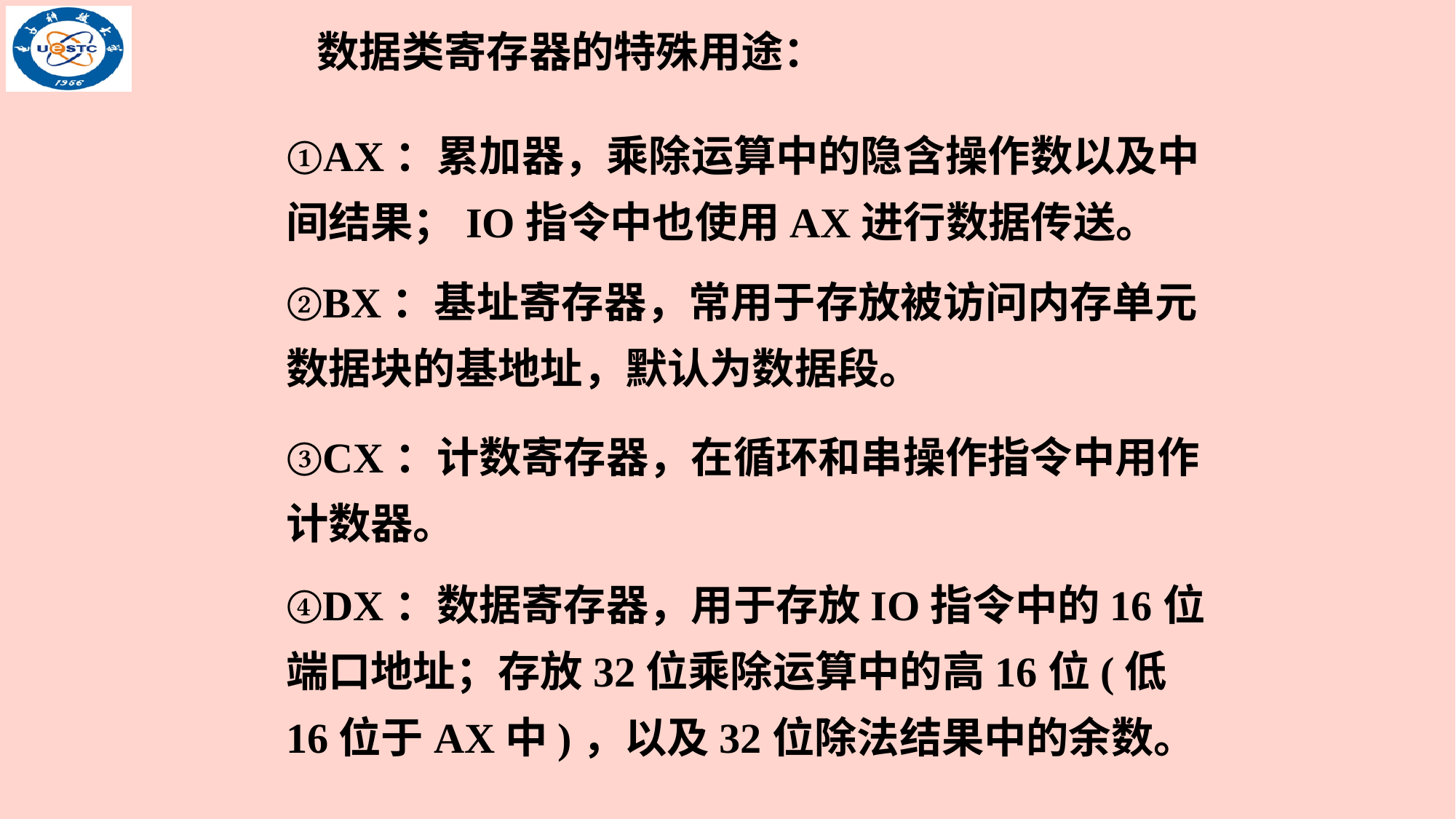

数据类寄存器的特殊用途：
①AX：累加器，乘除运算中的隐含操作数以及中间结果；IO指令中也使用AX进行数据传送。
②BX：基址寄存器，常用于存放被访问内存单元数据块的基地址，默认为数据段。
③CX：计数寄存器，在循环和串操作指令中用作计数器。
④DX：数据寄存器，用于存放IO指令中的16位端口地址；存放32位乘除运算中的高16位(低16位于AX中)，以及32位除法结果中的余数。